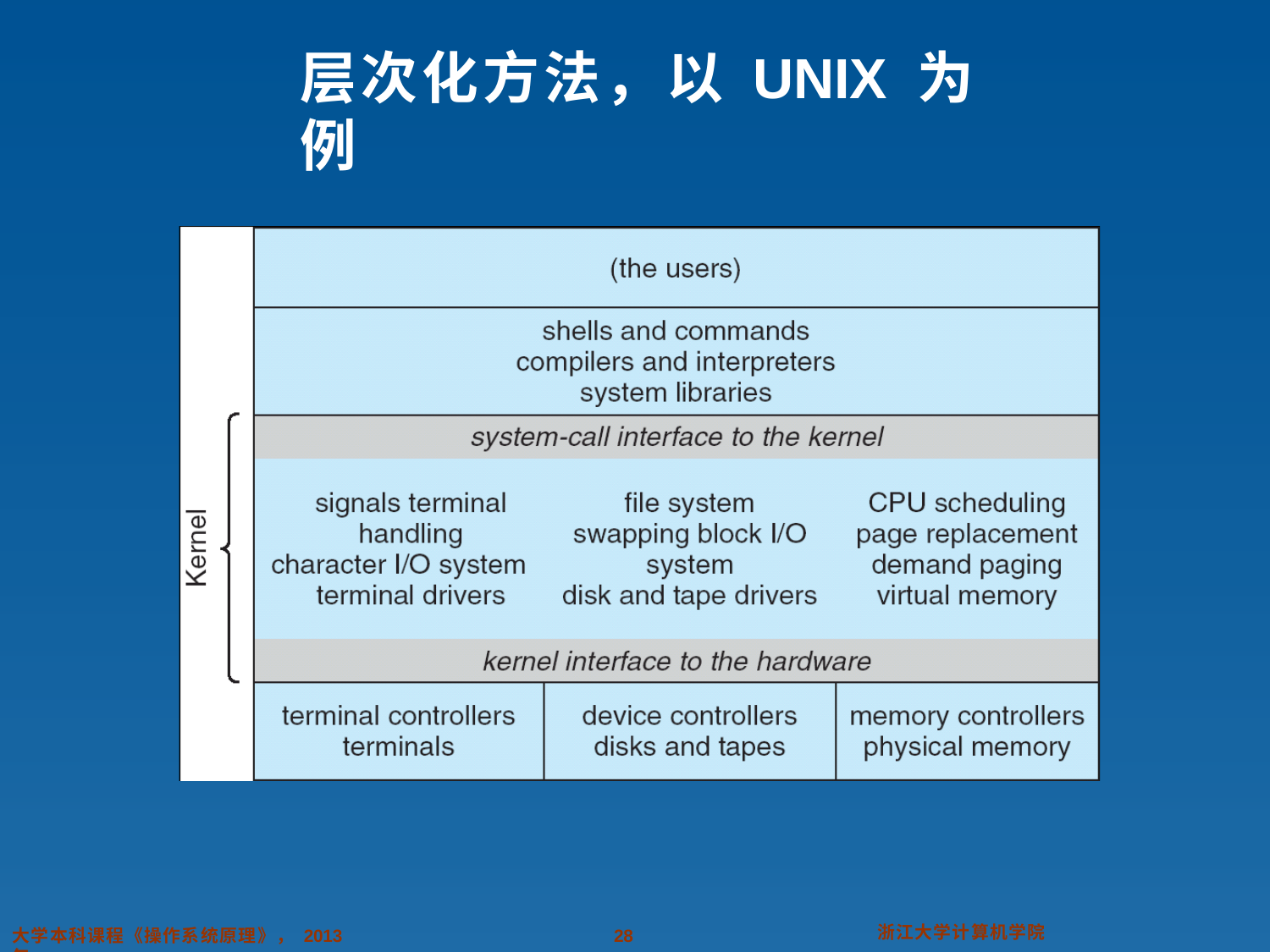

# 层次化方法，以 UNIX 为例

浙江大学计算机学院
大学本科课程《操作系统原理》， 2013 年
28